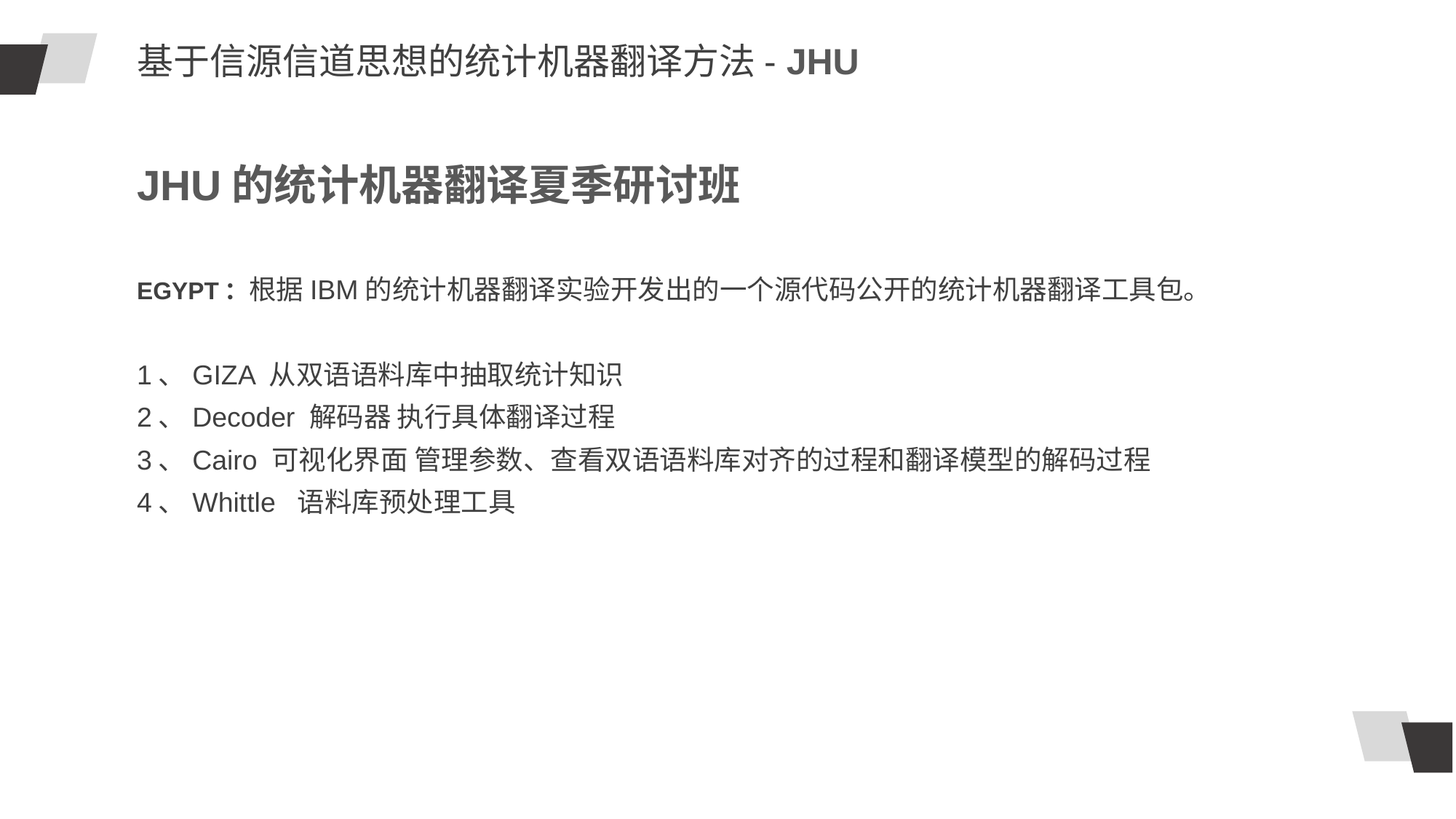

基于信源信道思想的统计机器翻译方法- JHU
JHU的统计机器翻译夏季研讨班
EGYPT：根据IBM的统计机器翻译实验开发出的一个源代码公开的统计机器翻译工具包。

1、GIZA 从双语语料库中抽取统计知识
2、Decoder 解码器 执行具体翻译过程
3、Cairo 可视化界面 管理参数、查看双语语料库对齐的过程和翻译模型的解码过程
4、Whittle  语料库预处理工具